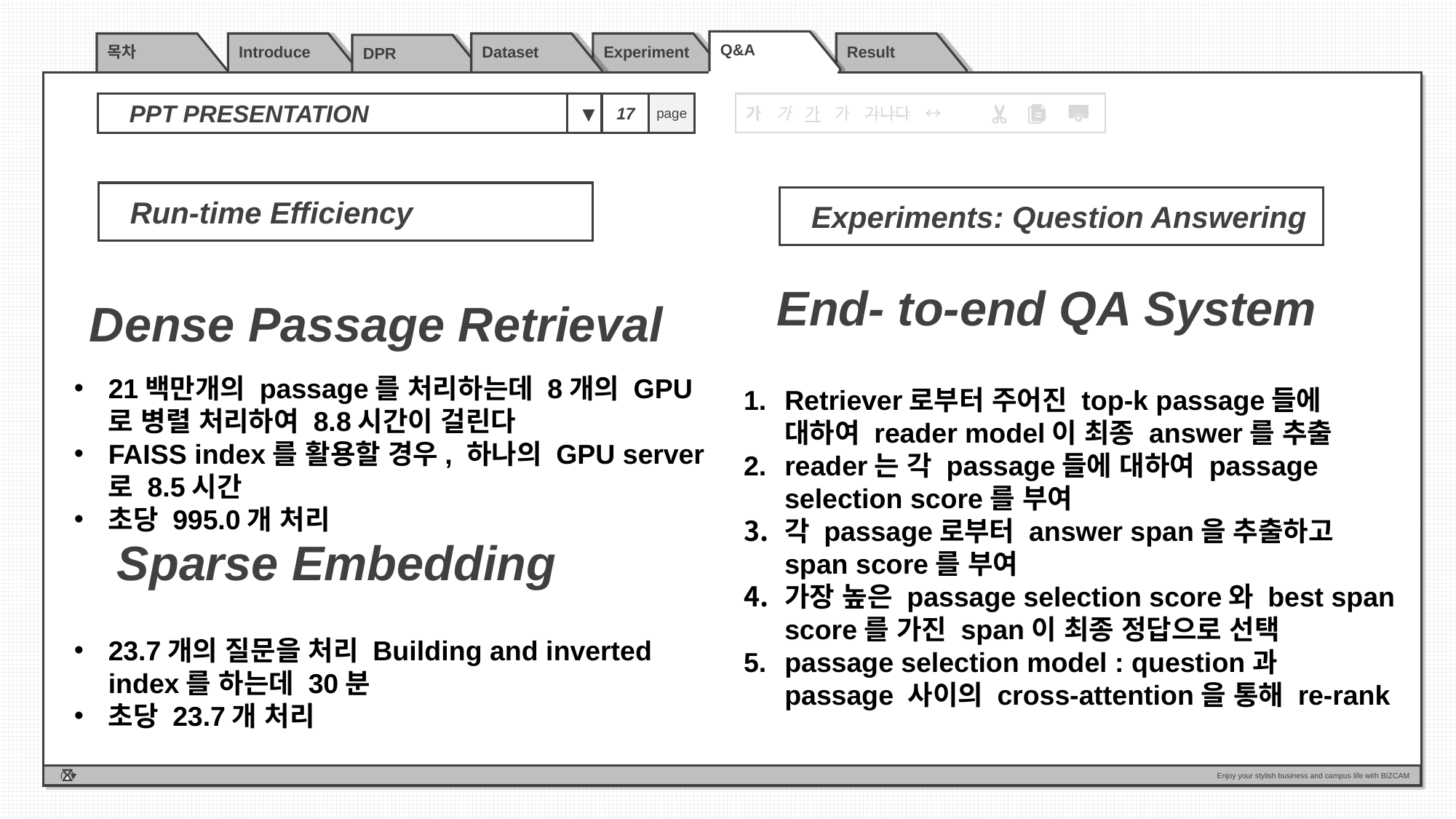

Q&A
목차
Introduce
Dataset
Experiment
Result
DPR

PPT PRESENTATION
▼
17
page
가   가   가   가   가나다   ↔

Run-time Efficiency
Experiments: Question Answering
End- to-end QA System
Dense Passage Retrieval

21백만개의 passage를 처리하는데 8개의 GPU로 병렬 처리하여 8.8시간이 걸린다
FAISS index를 활용할 경우, 하나의 GPU server로 8.5시간
초당 995.0개 처리

23.7개의 질문을 처리 Building and inverted index를 하는데 30분
초당 23.7개 처리
Retriever로부터 주어진 top-k passage들에 대하여 reader model이 최종 answer를 추출
reader는 각 passage들에 대하여 passage selection score를 부여
각 passage로부터 answer span을 추출하고 span score를 부여
가장 높은 passage selection score와 best span score를 가진 span이 최종 정답으로 선택
passage selection model : question과 passage 사이의 cross-attention을 통해 re-rank
Sparse Embedding
Enjoy your stylish business and campus life with BIZCAM